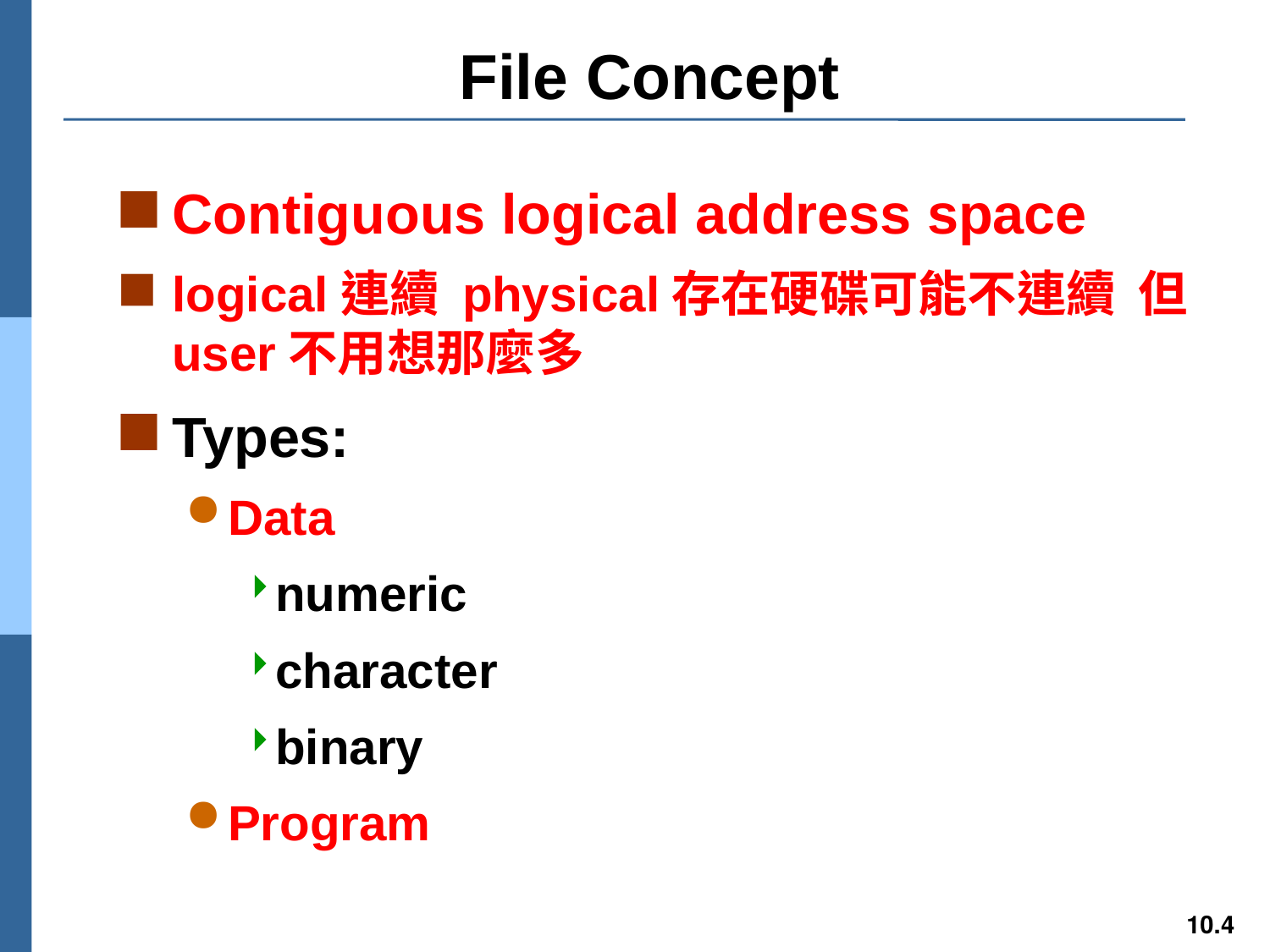

# File Concept
Contiguous logical address space
logical連續 physical存在硬碟可能不連續  但user不用想那麼多
Types:
Data
numeric
character
binary
Program